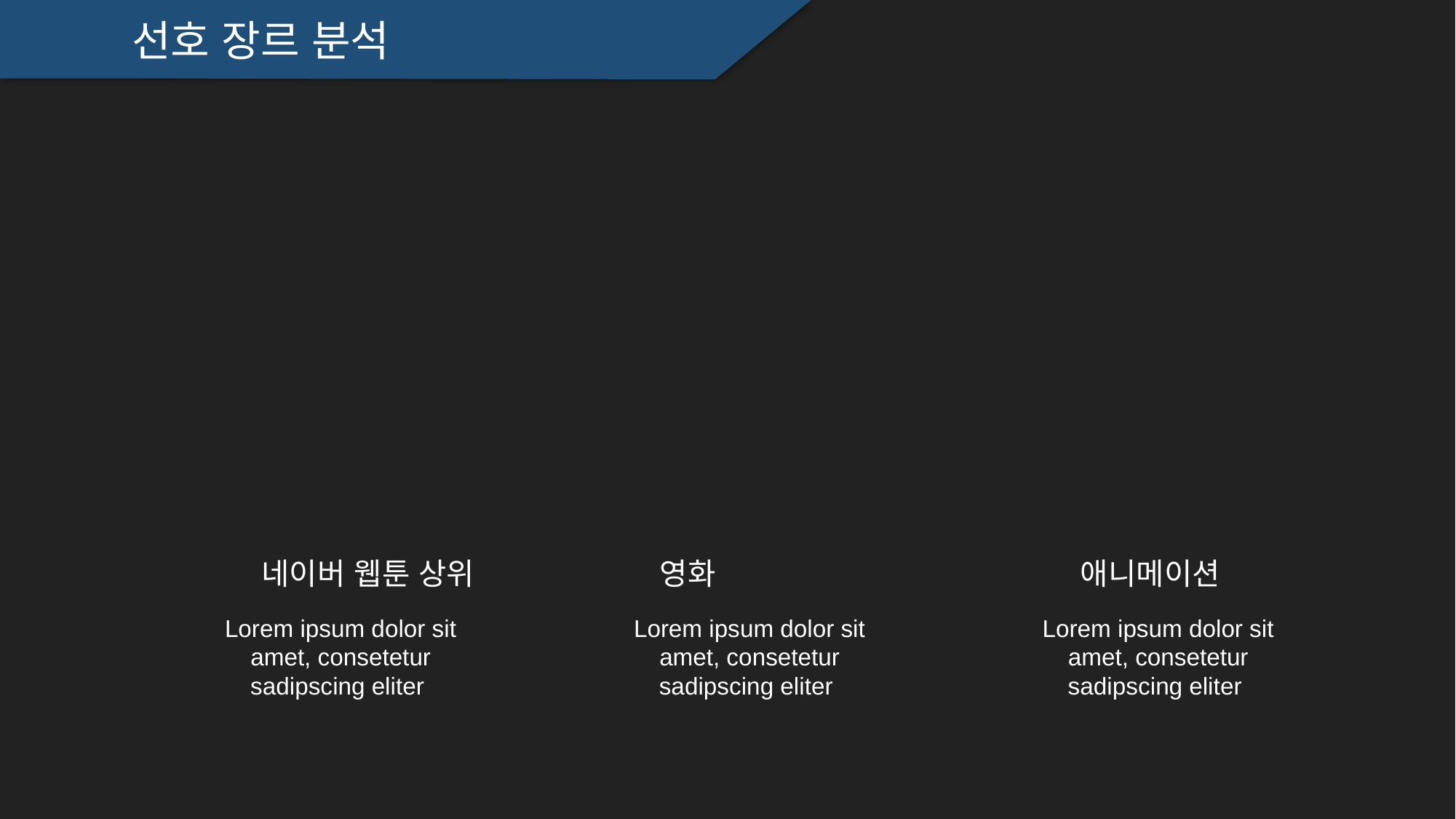

선호 장르 분석
네이버 웹툰 상위
영화
애니메이션
Lorem ipsum dolor sit amet, consetetur sadipscing eliter
Lorem ipsum dolor sit amet, consetetur sadipscing eliter
Lorem ipsum dolor sit amet, consetetur sadipscing eliter